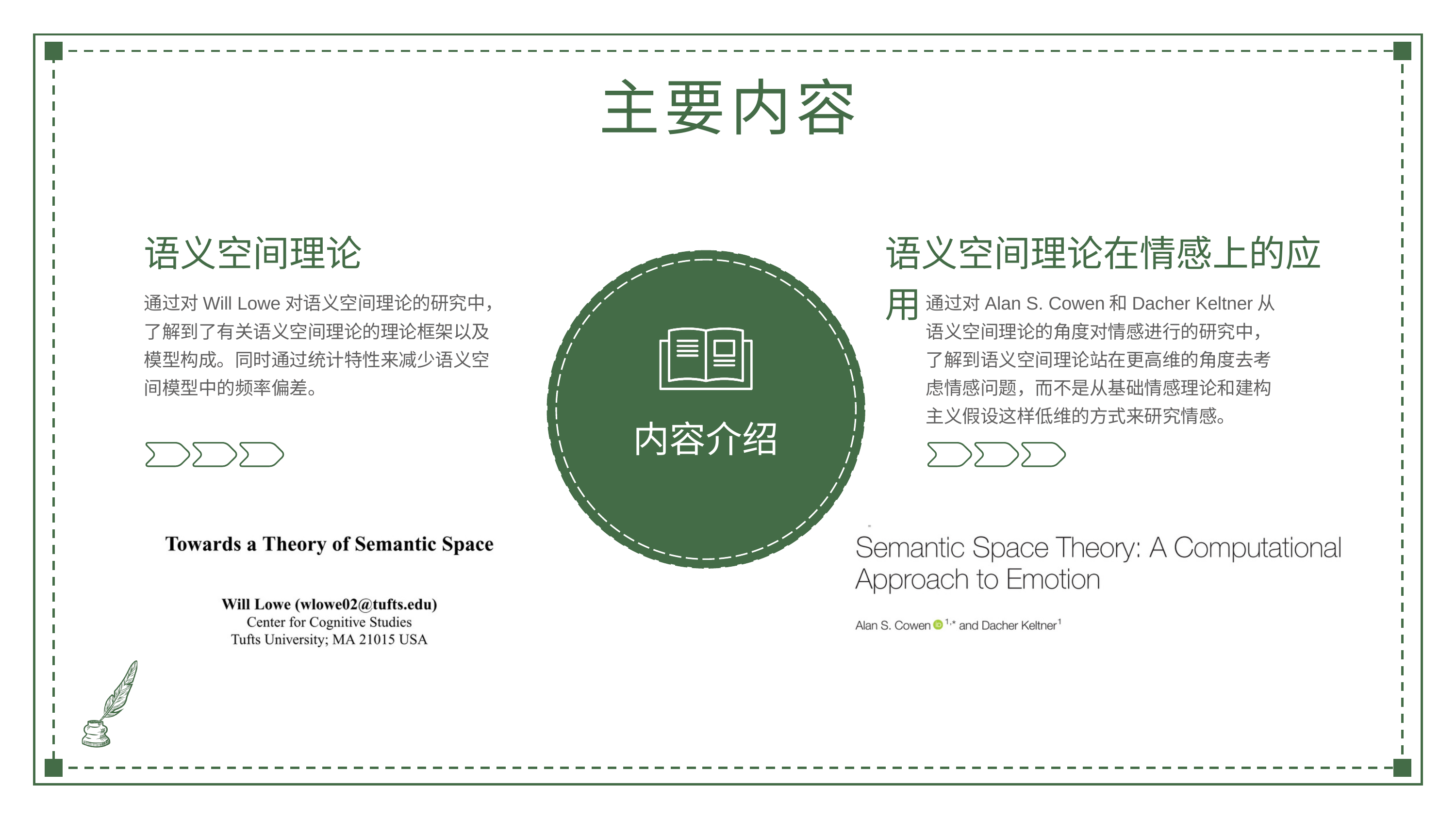

主要内容
语义空间理论在情感上的应用
语义空间理论

通过对Will Lowe对语义空间理论的研究中，了解到了有关语义空间理论的理论框架以及模型构成。同时通过统计特性来减少语义空间模型中的频率偏差。
通过对Alan S. Cowen和Dacher Keltner从语义空间理论的角度对情感进行的研究中，了解到语义空间理论站在更高维的角度去考虑情感问题，而不是从基础情感理论和建构主义假设这样低维的方式来研究情感。

内容介绍